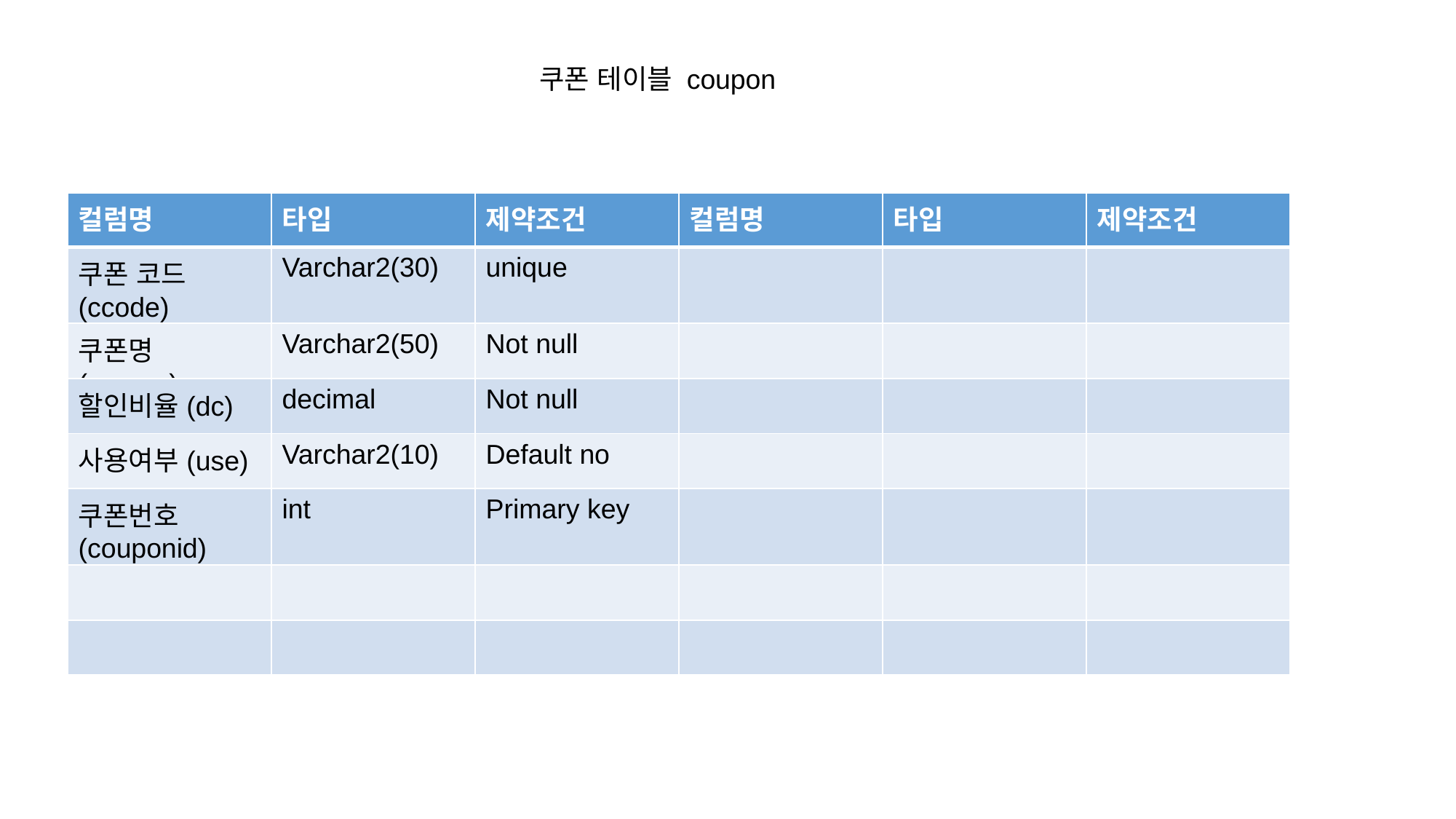

쿠폰 테이블 coupon
| 컬럼명 | 타입 | 제약조건 | 컬럼명 | 타입 | 제약조건 |
| --- | --- | --- | --- | --- | --- |
| 쿠폰 코드(ccode) | Varchar2(30) | unique |  |  |  |
| 쿠폰명(cname) | Varchar2(50) | Not null |  |  |  |
| 할인비율(dc) | decimal | Not null |  |  |  |
| 사용여부(use) | Varchar2(10) | Default no |  |  |  |
| 쿠폰번호(couponid) | int | Primary key |  |  |  |
|  |  |  |  |  |  |
|  |  |  |  |  |  |